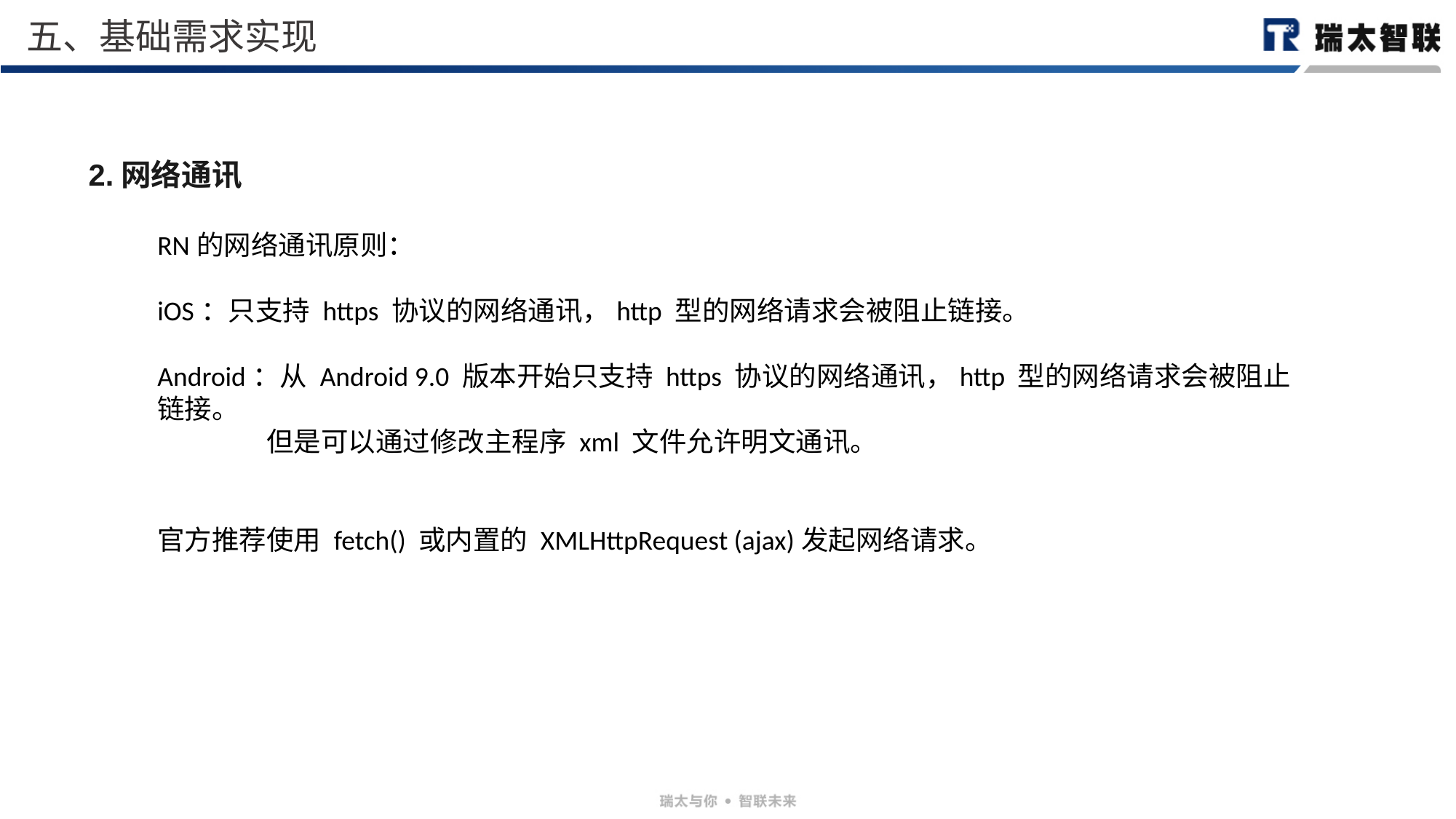

五、基础需求实现
2.网络通讯
RN的网络通讯原则：

iOS：只支持 https 协议的网络通讯，http 型的网络请求会被阻止链接。

Android：从 Android 9.0 版本开始只支持 https 协议的网络通讯，http 型的网络请求会被阻止链接。
	但是可以通过修改主程序 xml 文件允许明文通讯。

官方推荐使用 fetch() 或内置的 XMLHttpRequest (ajax)发起网络请求。